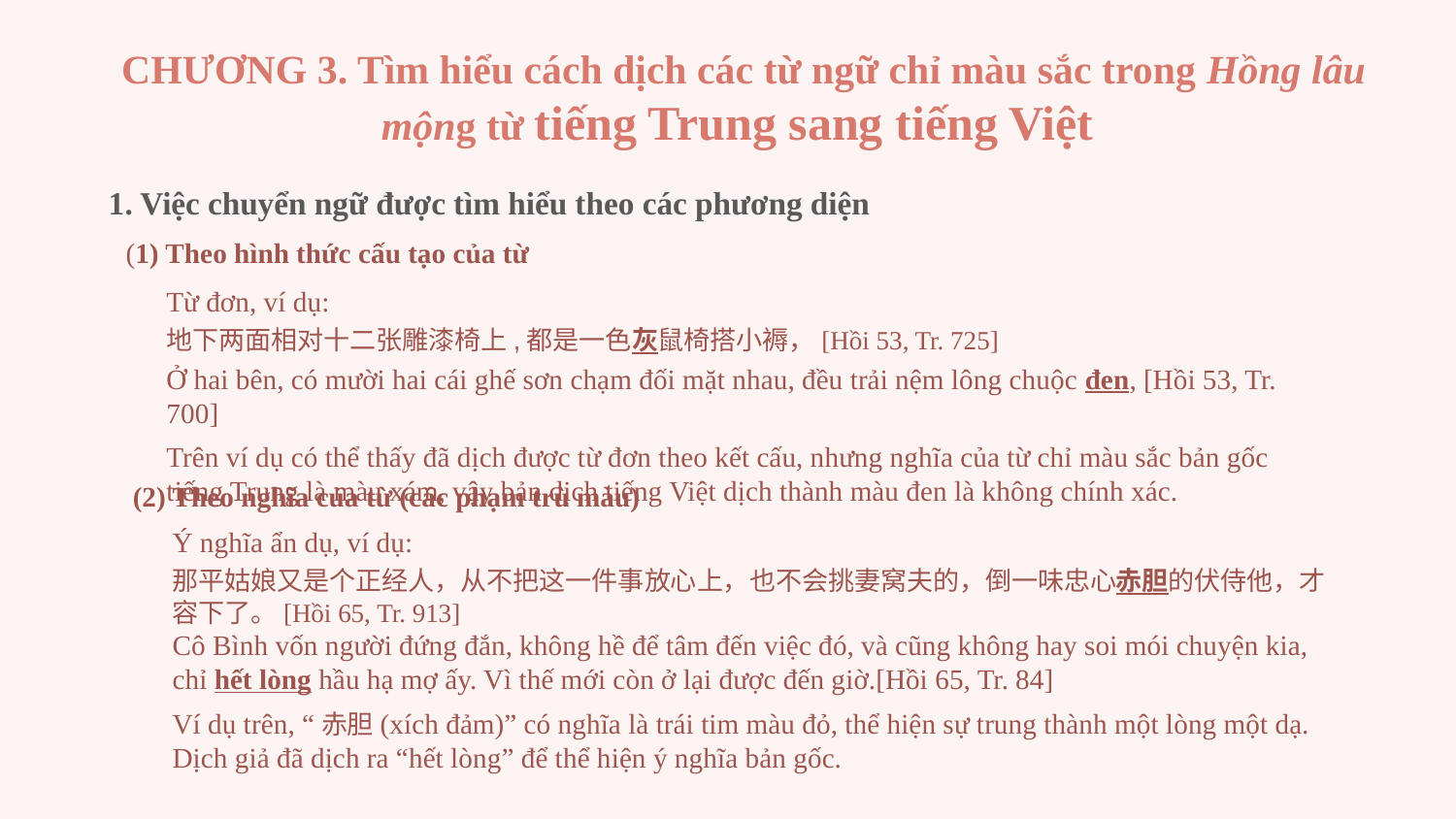

CHƯƠNG 3. Tìm hiểu cách dịch các từ ngữ chỉ màu sắc trong Hồng lâu mộng từ tiếng Trung sang tiếng Việt
1. Việc chuyển ngữ được tìm hiểu theo các phương diện
(1) Theo hình thức cấu tạo của từ
Từ đơn, ví dụ:
地下两面相对十二张雕漆椅上,都是一色灰鼠椅搭小褥，[Hồi 53, Tr. 725]
Ở hai bên, có mười hai cái ghế sơn chạm đối mặt nhau, đều trải nệm lông chuộc đen, [Hồi 53, Tr. 700]
Trên ví dụ có thể thấy đã dịch được từ đơn theo kết cấu, nhưng nghĩa của từ chỉ màu sắc bản gốc tiếng Trung là màu xám, vậy bản dịch tiếng Việt dịch thành màu đen là không chính xác.
 (2) Theo nghĩa của từ (các phạm trù màu)
Ý nghĩa ẩn dụ, ví dụ:
那平姑娘又是个正经人，从不把这一件事放心上，也不会挑妻窝夫的，倒一味忠心赤胆的伏侍他，才容下了。[Hồi 65, Tr. 913]
Cô Bình vốn người đứng đắn, không hề để tâm đến việc đó, và cũng không hay soi mói chuyện kia, chỉ hết lòng hầu hạ mợ ấy. Vì thế mới còn ở lại được đến giờ.[Hồi 65, Tr. 84]
Ví dụ trên, “赤胆(xích đảm)” có nghĩa là trái tim màu đỏ, thể hiện sự trung thành một lòng một dạ. Dịch giả đã dịch ra “hết lòng” để thể hiện ý nghĩa bản gốc.